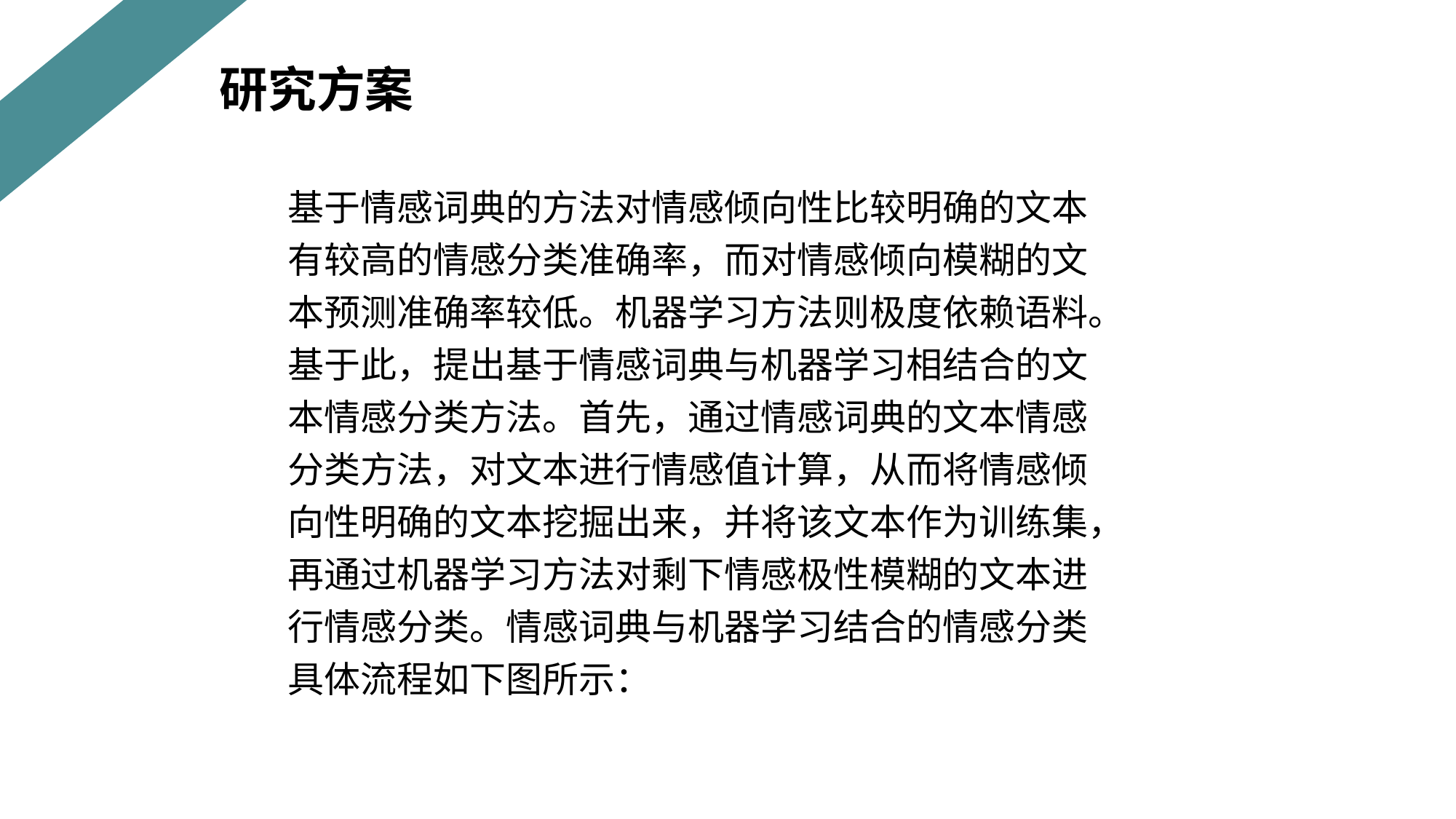

研究方案
基于情感词典的方法对情感倾向性比较明确的文本有较高的情感分类准确率，而对情感倾向模糊的文本预测准确率较低。机器学习方法则极度依赖语料。基于此，提出基于情感词典与机器学习相结合的文本情感分类方法。首先，通过情感词典的文本情感分类方法，对文本进行情感值计算，从而将情感倾向性明确的文本挖掘出来，并将该文本作为训练集，再通过机器学习方法对剩下情感极性模糊的文本进行情感分类。情感词典与机器学习结合的情感分类具体流程如下图所示：